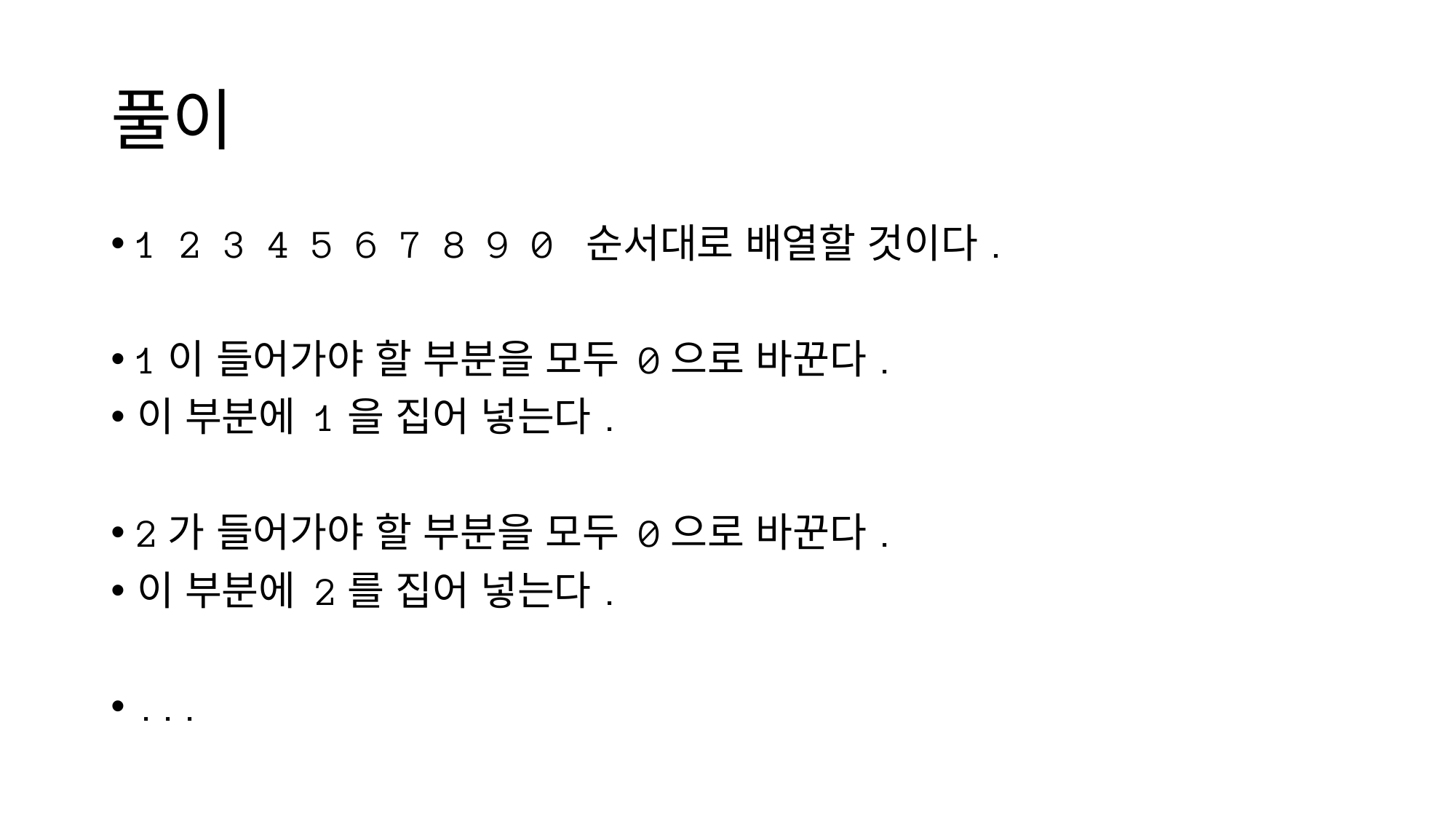

# 풀이
1 2 3 4 5 6 7 8 9 0 순서대로 배열할 것이다.

1이 들어가야 할 부분을 모두 0으로 바꾼다.
이 부분에 1을 집어 넣는다.

2가 들어가야 할 부분을 모두 0으로 바꾼다.
이 부분에 2를 집어 넣는다.

...